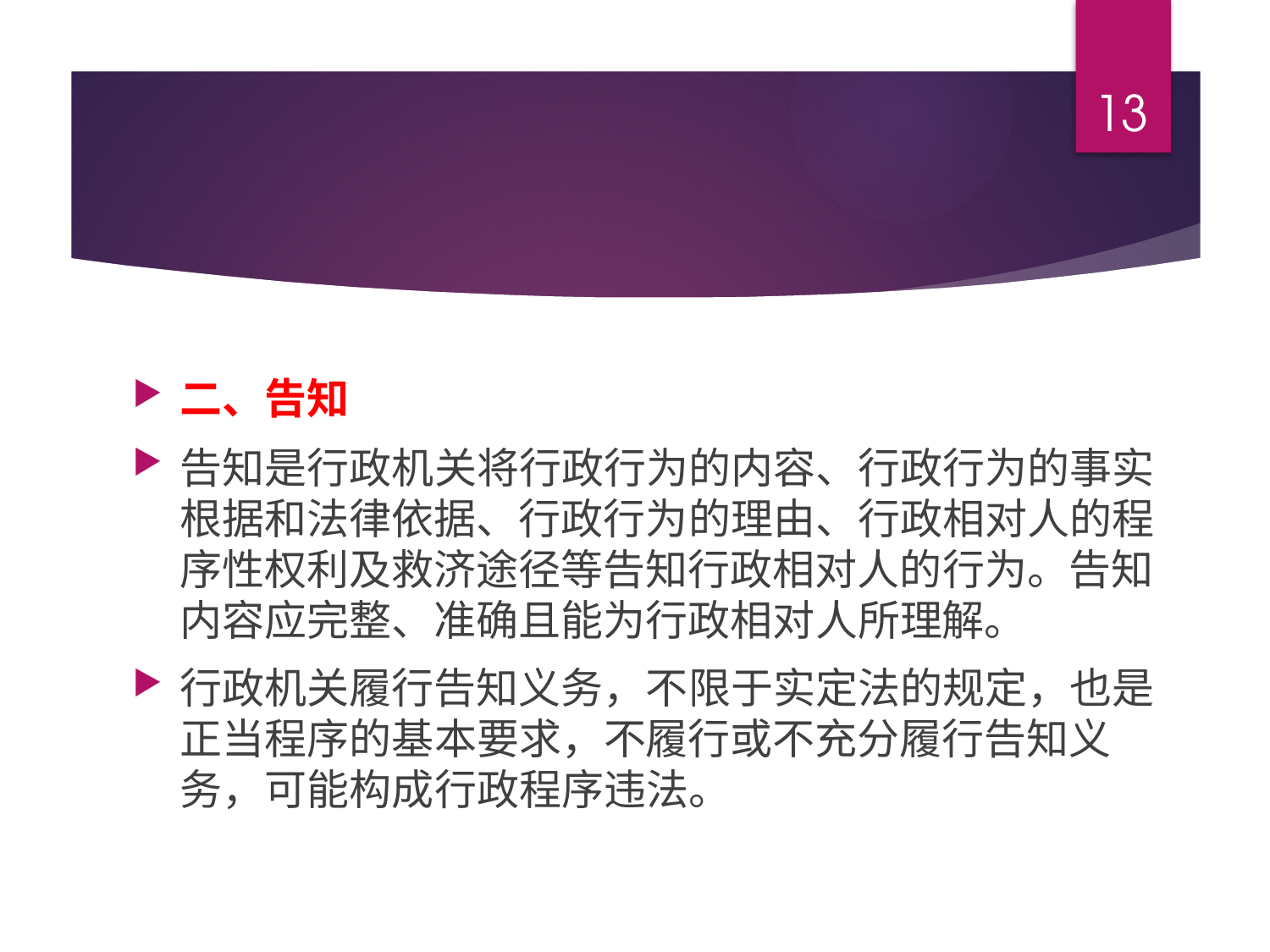

13
#
二、告知
告知是行政机关将行政行为的内容、行政行为的事实根据和法律依据、行政行为的理由、行政相对人的程序性权利及救济途径等告知行政相对人的行为。告知内容应完整、准确且能为行政相对人所理解。
行政机关履行告知义务，不限于实定法的规定，也是正当程序的基本要求，不履行或不充分履行告知义务，可能构成行政程序违法。